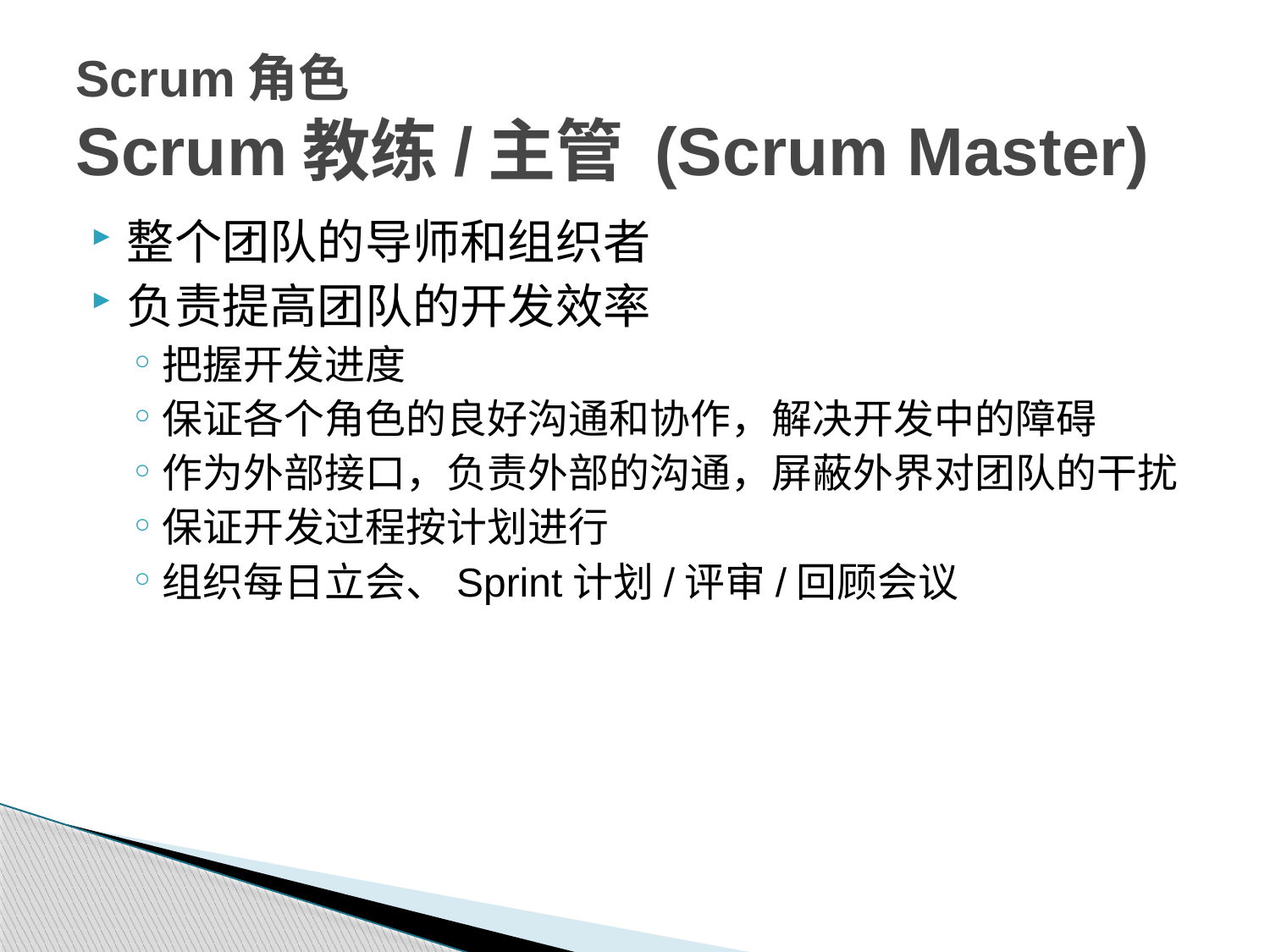

# Scrum角色 Scrum教练/主管 (Scrum Master)
整个团队的导师和组织者
负责提高团队的开发效率
把握开发进度
保证各个角色的良好沟通和协作，解决开发中的障碍
作为外部接口，负责外部的沟通，屏蔽外界对团队的干扰
保证开发过程按计划进行
组织每日立会、Sprint计划/评审/回顾会议